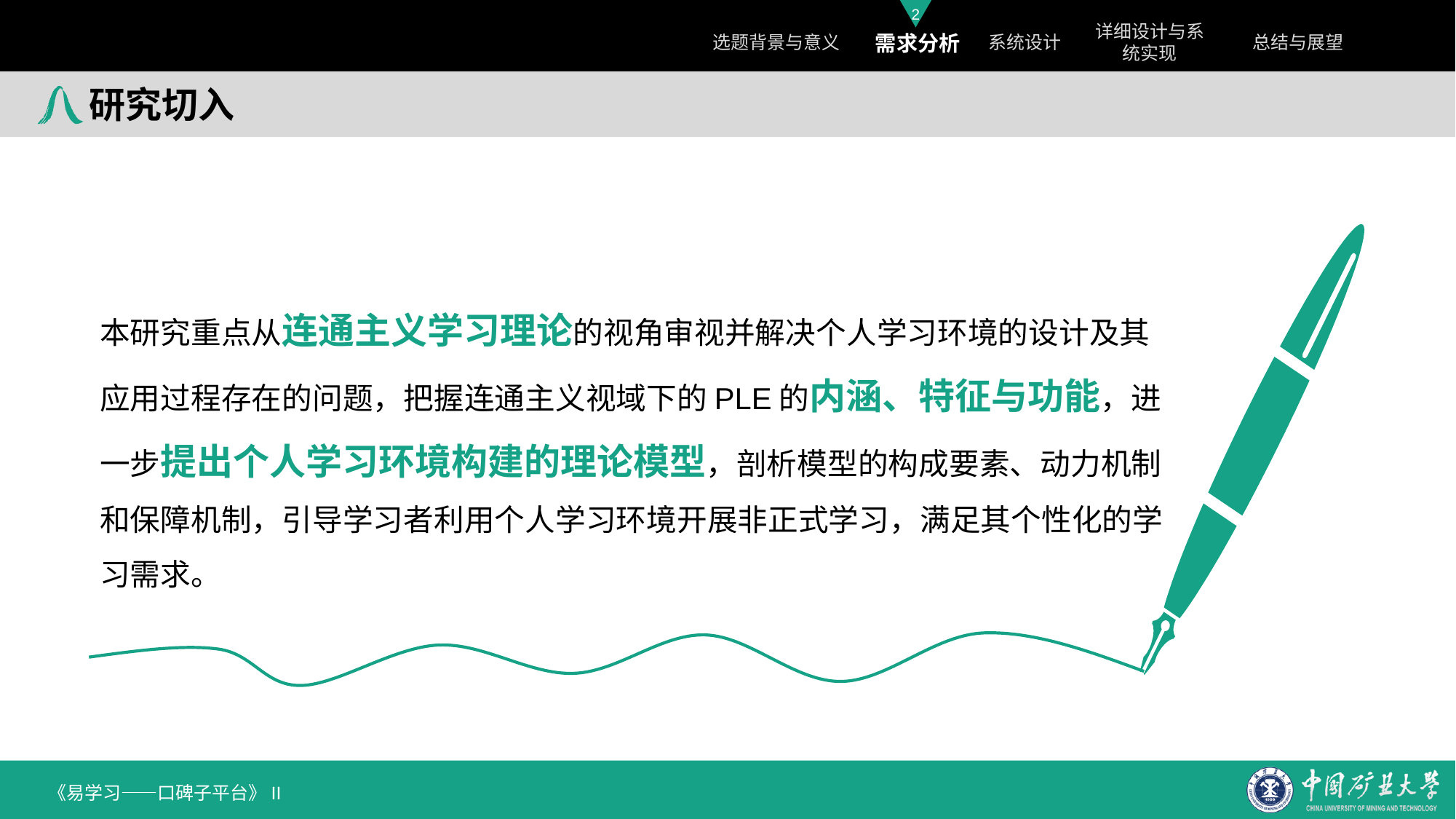

研究切入

本研究重点从连通主义学习理论的视角审视并解决个人学习环境的设计及其应用过程存在的问题，把握连通主义视域下的PLE的内涵、特征与功能，进一步提出个人学习环境构建的理论模型，剖析模型的构成要素、动力机制和保障机制，引导学习者利用个人学习环境开展非正式学习，满足其个性化的学习需求。